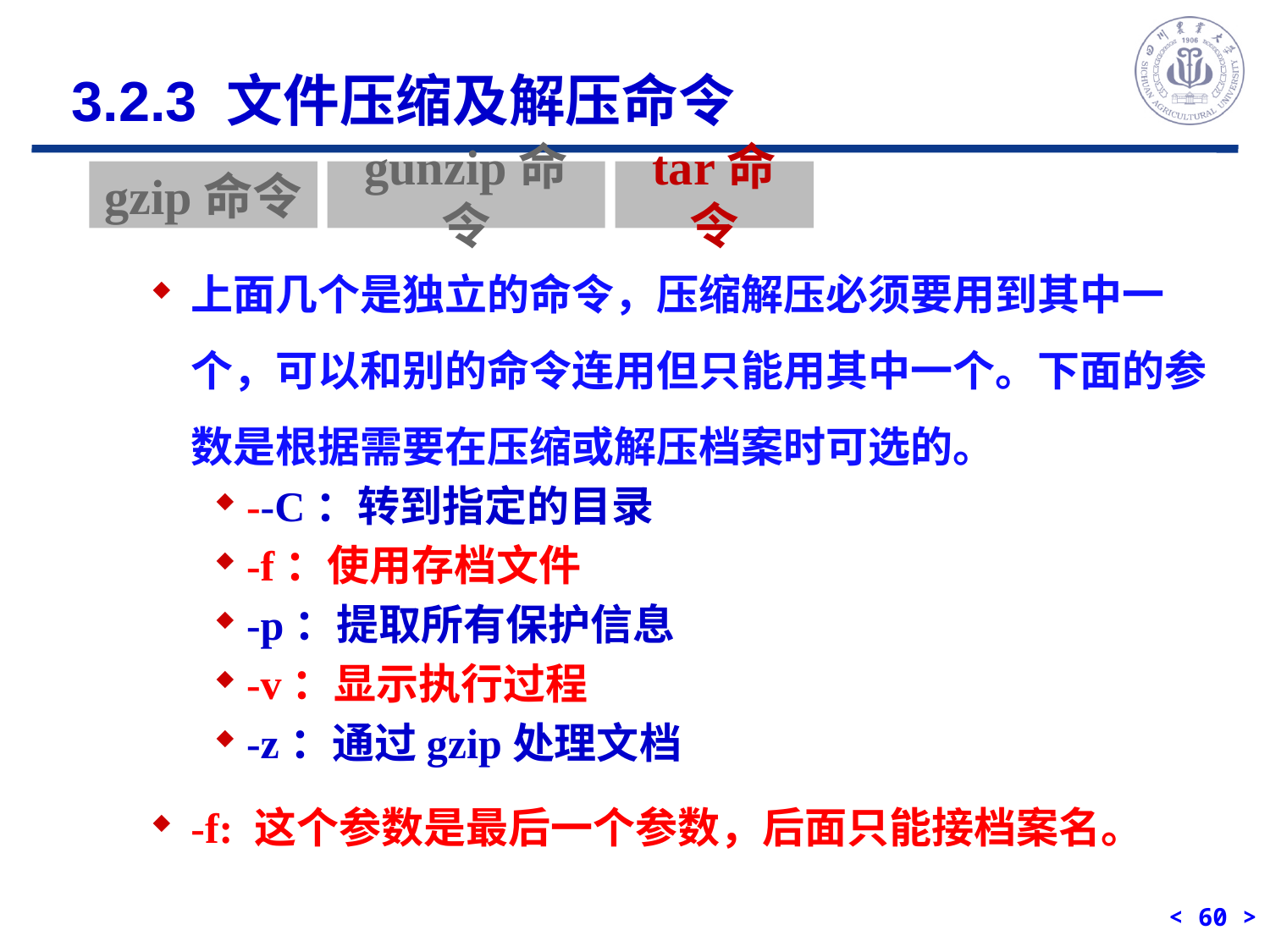

3.2.3 文件压缩及解压命令
gzip命令
gunzip命令
tar命令
上面几个是独立的命令，压缩解压必须要用到其中一个，可以和别的命令连用但只能用其中一个。下面的参数是根据需要在压缩或解压档案时可选的。
--C：转到指定的目录
-f：使用存档文件
-p：提取所有保护信息
-v：显示执行过程
-z：通过gzip处理文档
-f: 这个参数是最后一个参数，后面只能接档案名。